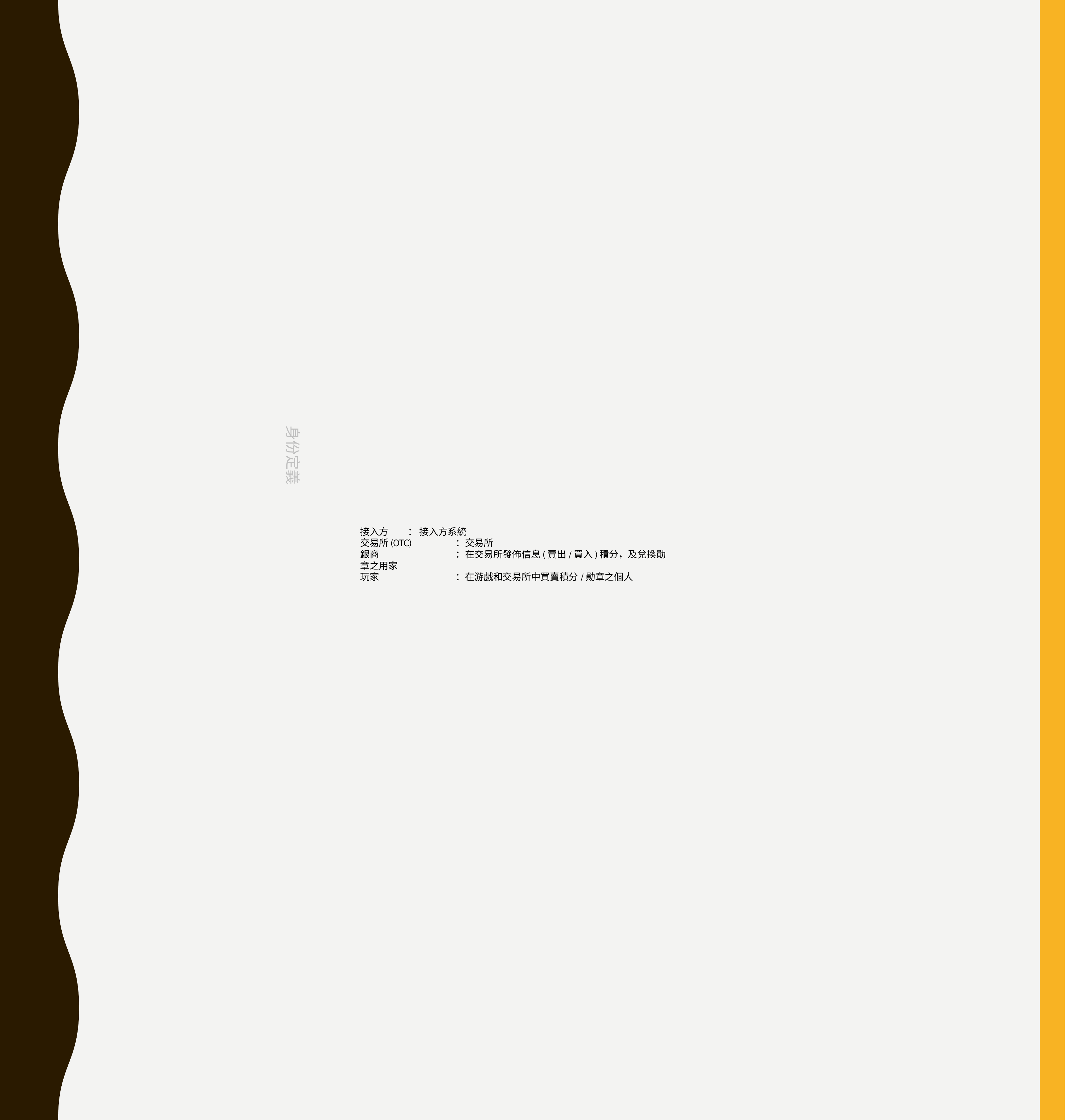

身份定義
接入方	： 接入方系統
交易所(OTC)	：交易所
銀商		：在交易所發佈信息(賣出/買入)積分，及兌換勛章之用家
玩家		：在游戲和交易所中買賣積分/勛章之個人